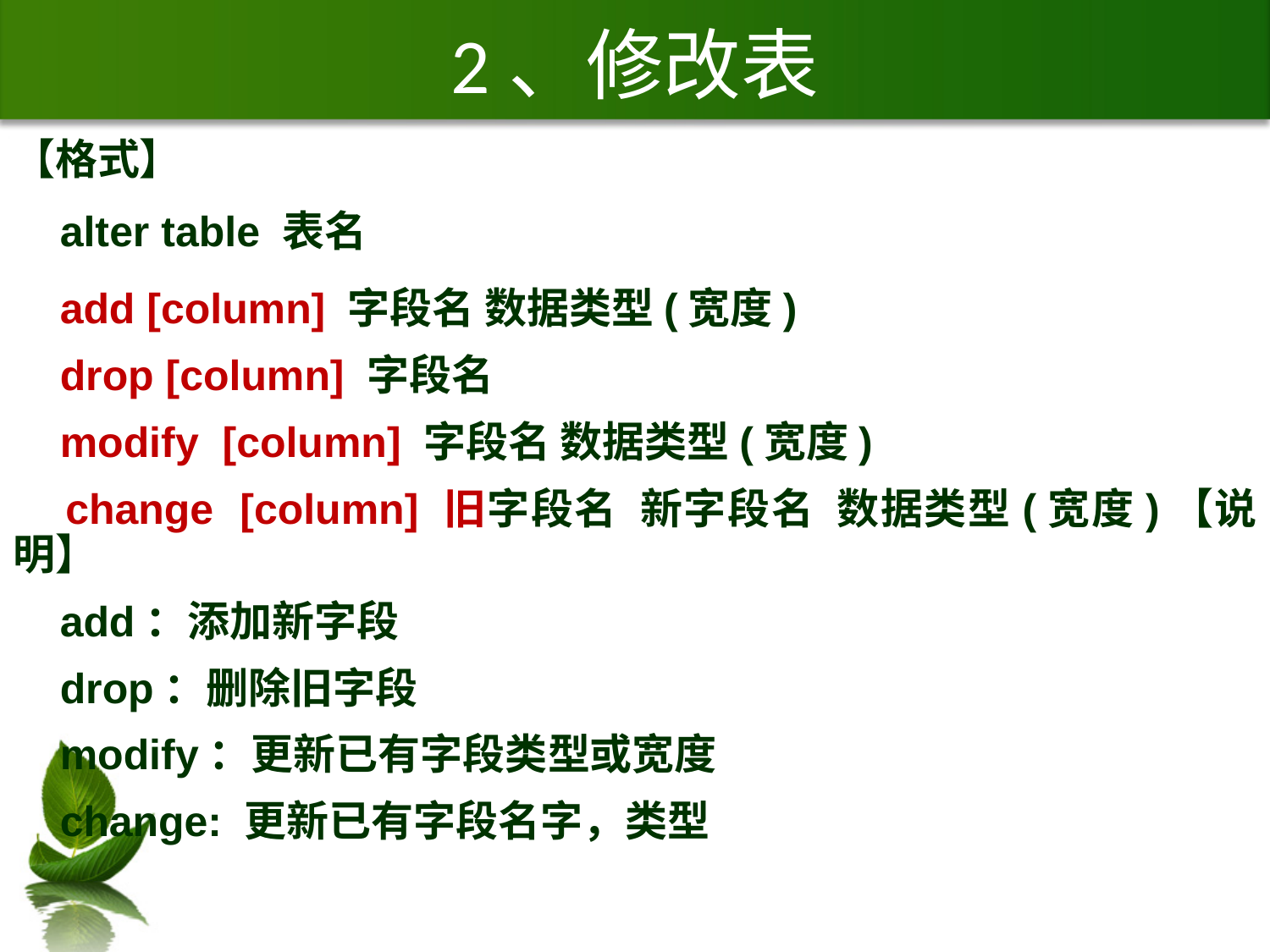

# 2、修改表
【格式】
    alter table 表名
    add [column] 字段名 数据类型(宽度)
    drop [column] 字段名
    modify  [column] 字段名 数据类型(宽度)
    change  [column] 旧字段名  新字段名  数据类型(宽度)【说明】
    add：添加新字段
    drop：删除旧字段
    modify：更新已有字段类型或宽度
    change: 更新已有字段名字，类型